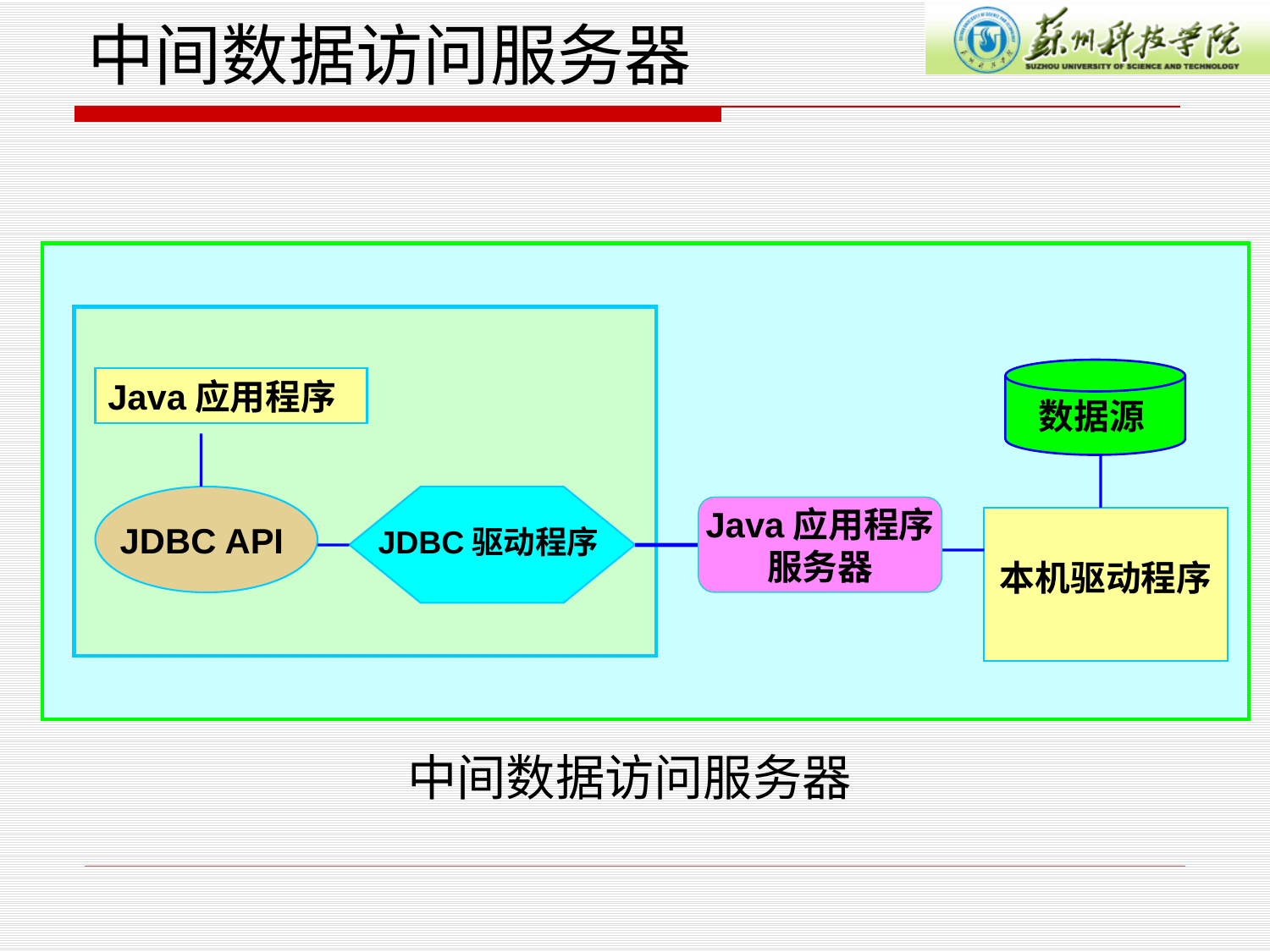

# 中间数据访问服务器

数据源
Java应用程序

JDBC API
JDBC驱动程序
Java应用程序
服务器

本机驱动程序

中间数据访问服务器